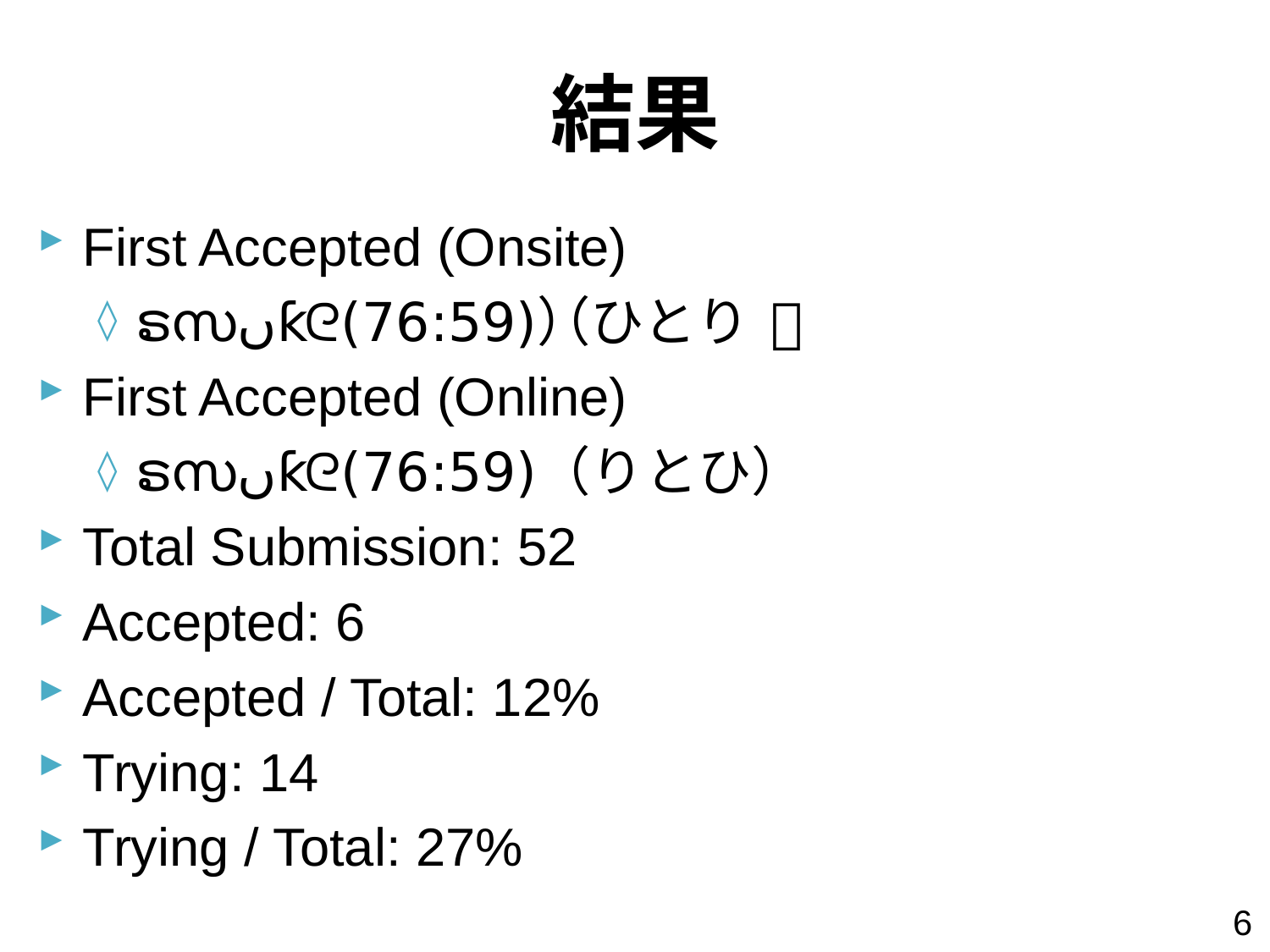

# 結果
First Accepted (Onsite)
ຣസںƙᘓ‮（ひとり）(76:59)
First Accepted (Online)
ຣസںƙᘓ‮（ひとり）(76:59)
Total Submission: 52
Accepted: 6
Accepted / Total: 12%
Trying: 14
Trying / Total: 27%

6